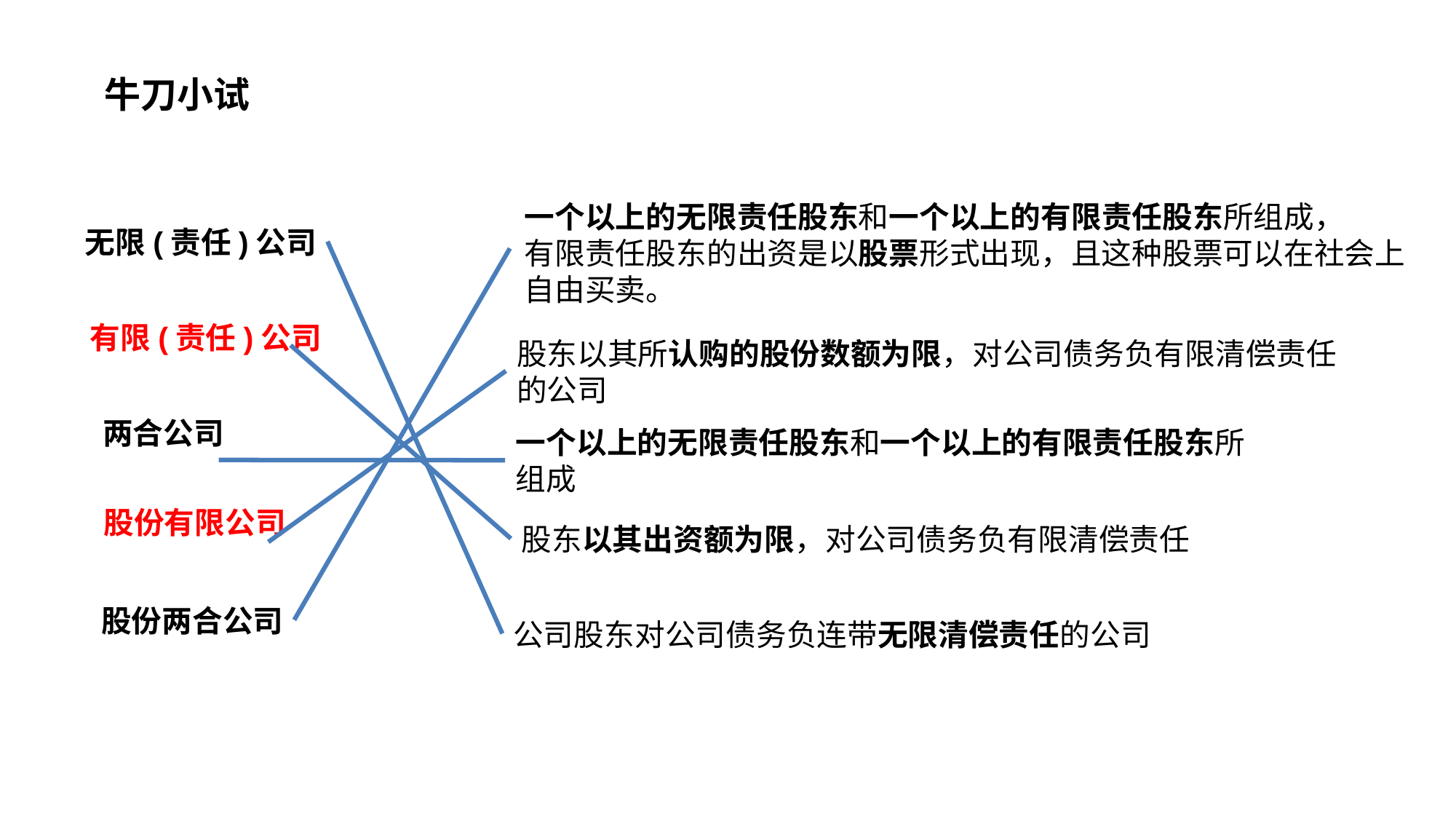

牛刀小试
一个以上的无限责任股东和一个以上的有限责任股东所组成，
有限责任股东的出资是以股票形式出现，且这种股票可以在社会上自由买卖。
无限(责任)公司
有限(责任)公司
股东以其所认购的股份数额为限，对公司债务负有限清偿责任的公司
两合公司
一个以上的无限责任股东和一个以上的有限责任股东所组成
股份有限公司
股东以其出资额为限，对公司债务负有限清偿责任
股份两合公司
公司股东对公司债务负连带无限清偿责任的公司